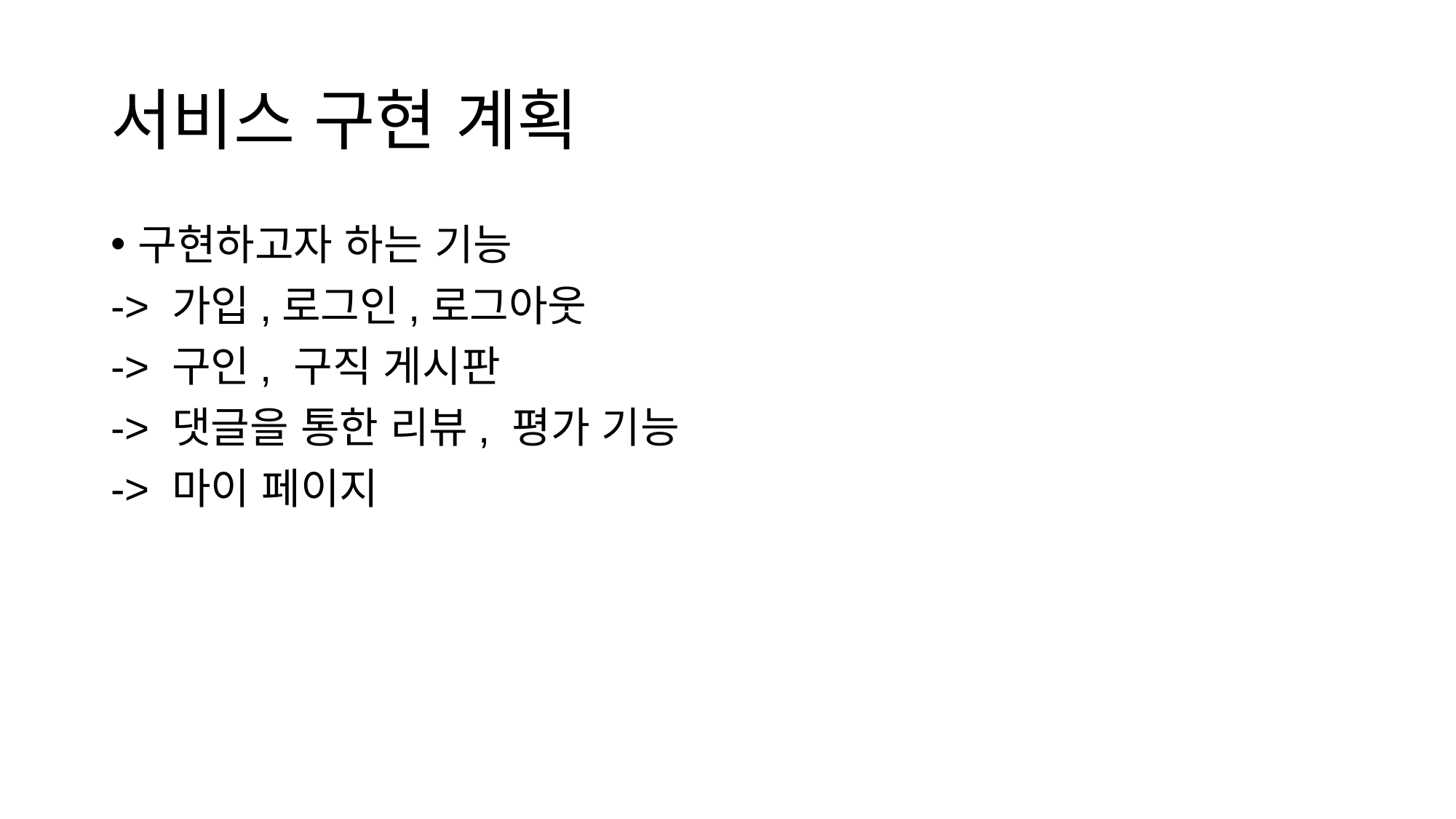

# 서비스 구현 계획
구현하고자 하는 기능
-> 가입,로그인,로그아웃
-> 구인, 구직 게시판
-> 댓글을 통한 리뷰, 평가 기능
-> 마이 페이지